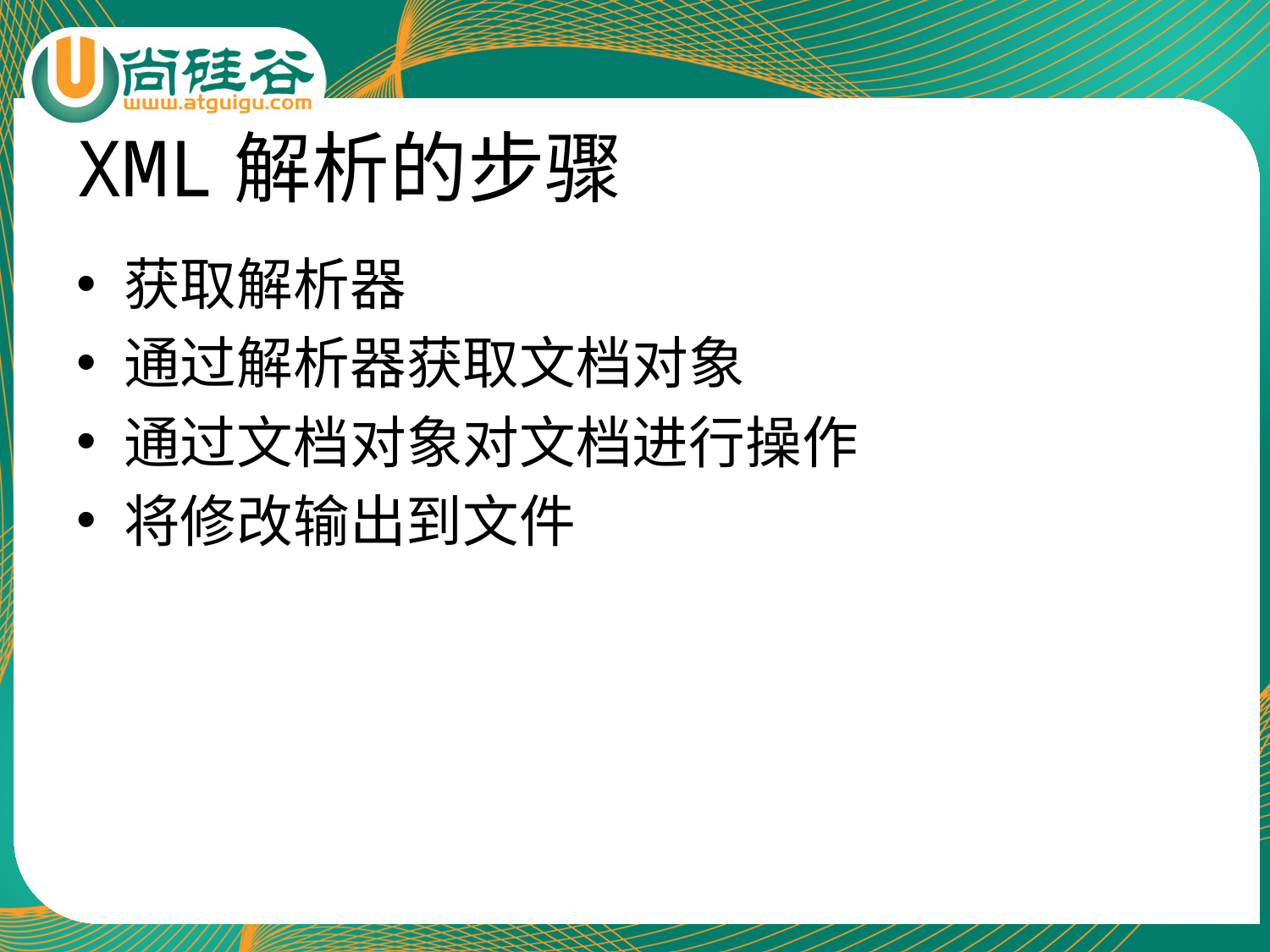

# XML解析的步骤
获取解析器
通过解析器获取文档对象
通过文档对象对文档进行操作
将修改输出到文件